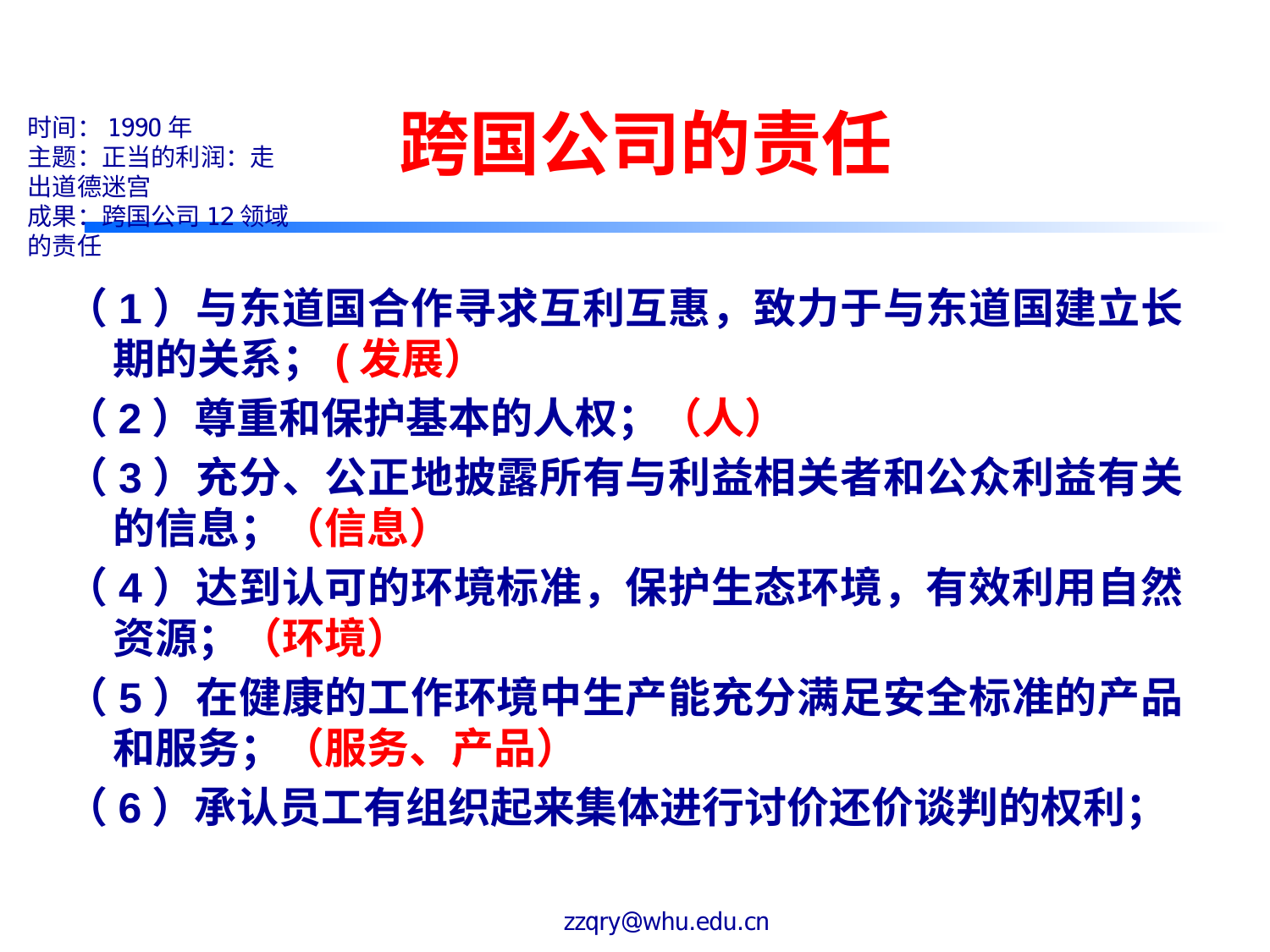

# 跨国公司的责任
时间：1990年
主题：正当的利润：走出道德迷宫
成果：跨国公司12领域的责任
（1）与东道国合作寻求互利互惠，致力于与东道国建立长期的关系；(发展）
（2）尊重和保护基本的人权；（人）
（3）充分、公正地披露所有与利益相关者和公众利益有关的信息；（信息）
（4）达到认可的环境标准，保护生态环境，有效利用自然资源；（环境）
（5）在健康的工作环境中生产能充分满足安全标准的产品和服务；（服务、产品）
（6）承认员工有组织起来集体进行讨价还价谈判的权利；

zzqry@whu.edu.cn